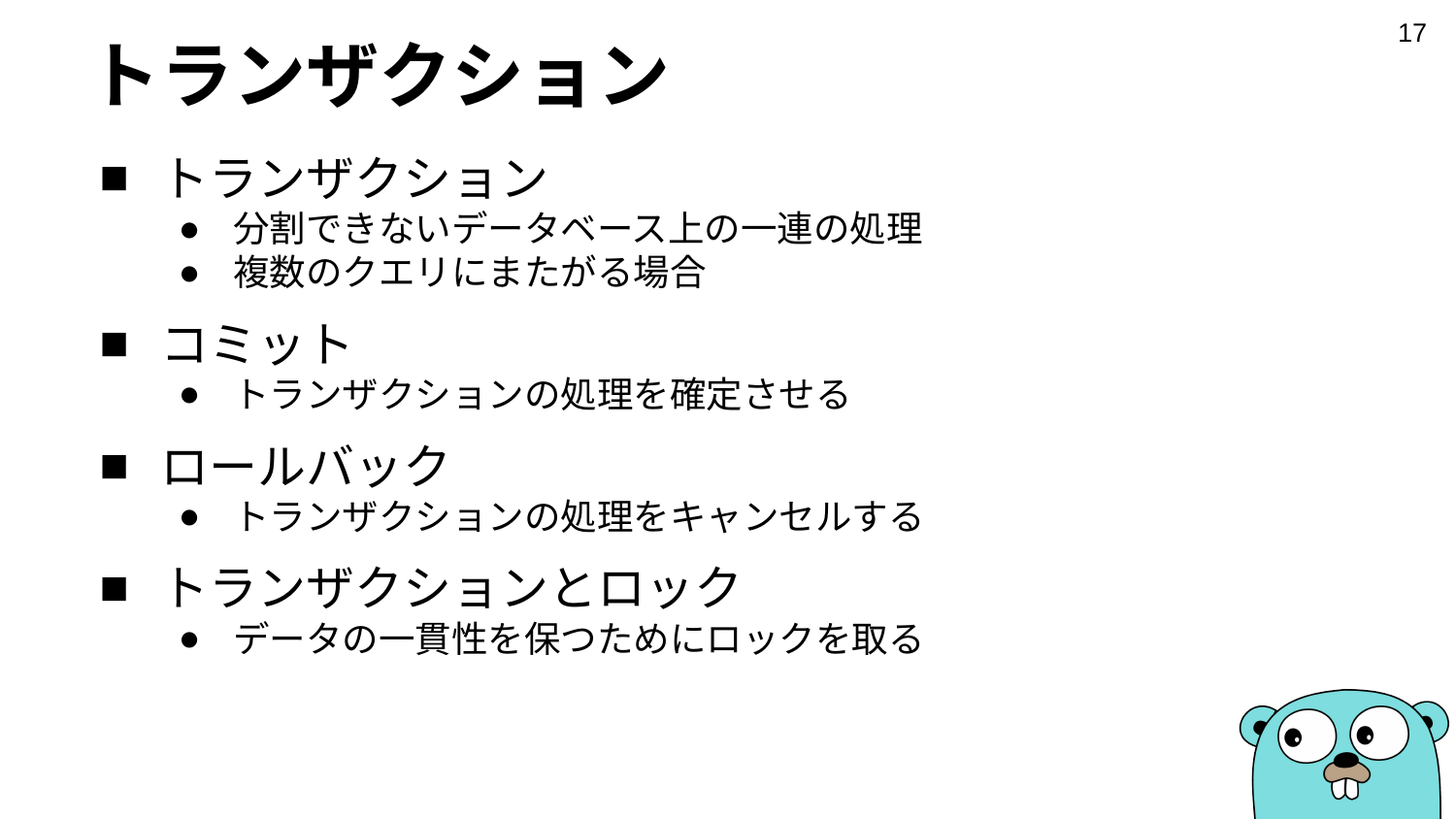

17
# トランザクション
トランザクション
分割できないデータベース上の一連の処理
複数のクエリにまたがる場合
コミット
トランザクションの処理を確定させる
ロールバック
トランザクションの処理をキャンセルする
トランザクションとロック
データの一貫性を保つためにロックを取る